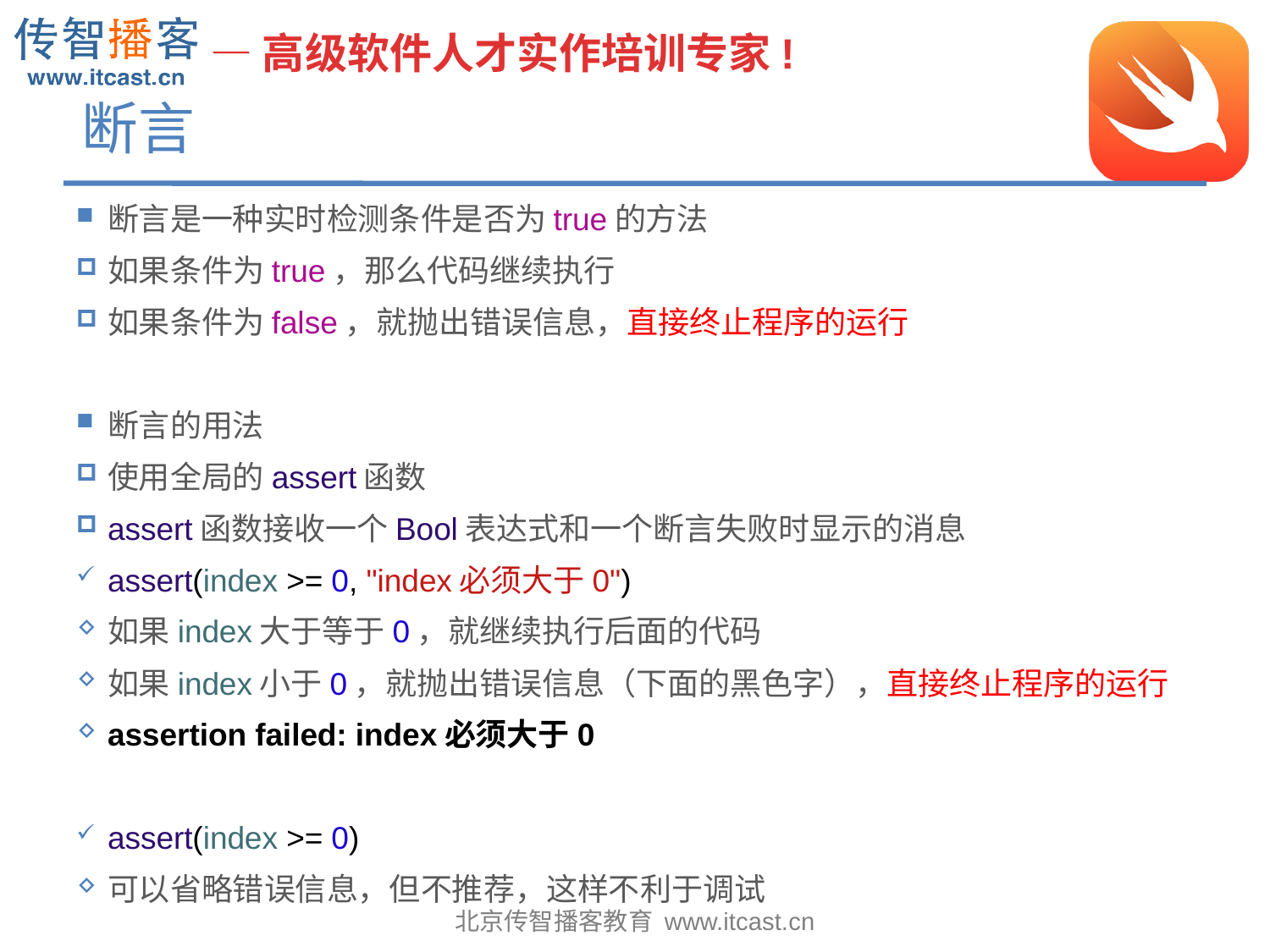

# 断言
断言是一种实时检测条件是否为true的方法
如果条件为true，那么代码继续执行
如果条件为false，就抛出错误信息，直接终止程序的运行

断言的用法
使用全局的assert函数
assert函数接收一个Bool表达式和一个断言失败时显示的消息
assert(index >= 0, "index必须大于0")
如果index大于等于0，就继续执行后面的代码
如果index小于0，就抛出错误信息（下面的黑色字），直接终止程序的运行
assertion failed: index必须大于0

assert(index >= 0)
可以省略错误信息，但不推荐，这样不利于调试